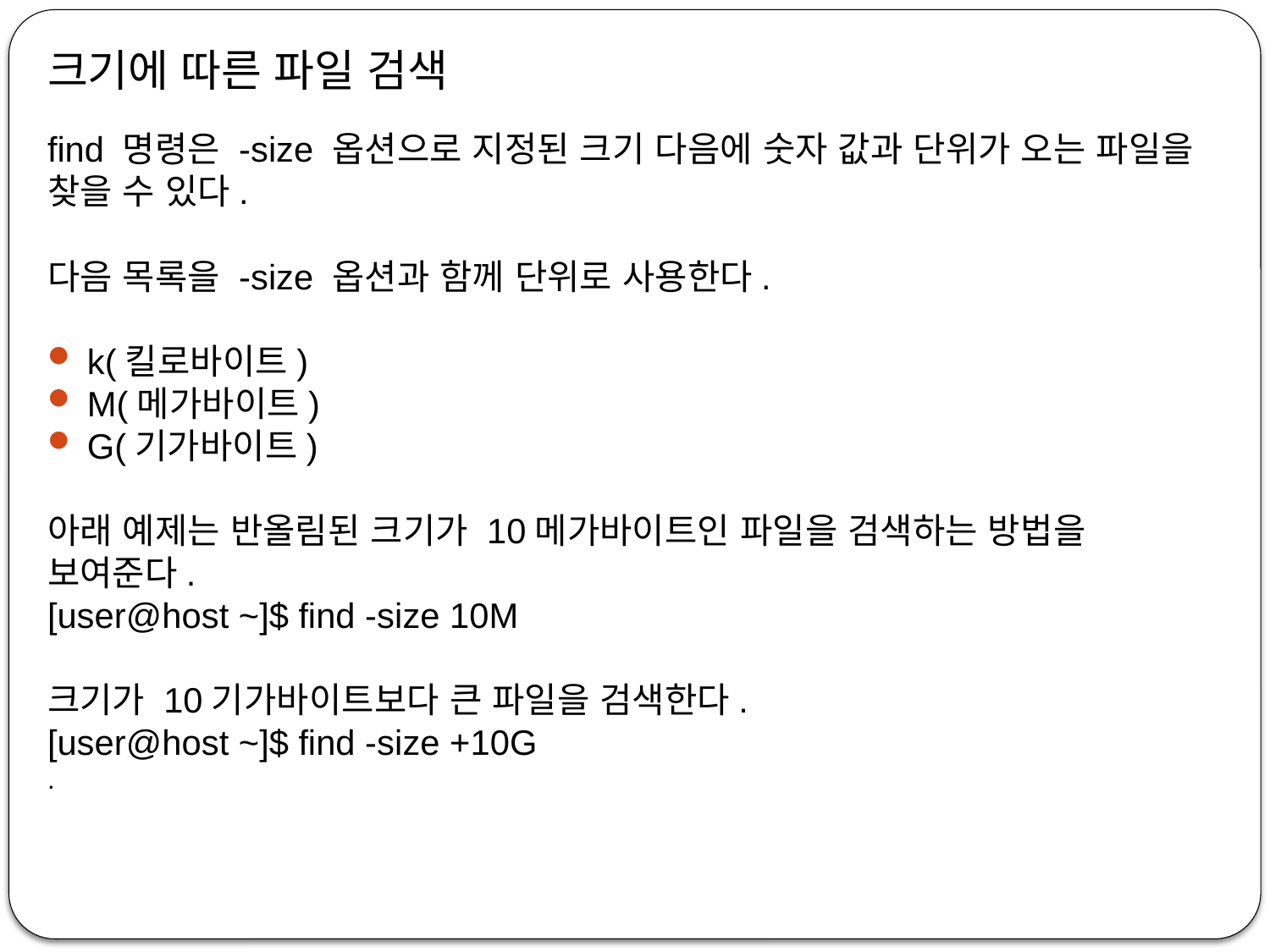

크기에 따른 파일 검색

find 명령은 -size 옵션으로 지정된 크기 다음에 숫자 값과 단위가 오는 파일을 찾을 수 있다.

다음 목록을 -size 옵션과 함께 단위로 사용한다.

k(킬로바이트)
M(메가바이트)
G(기가바이트)

아래 예제는 반올림된 크기가 10메가바이트인 파일을 검색하는 방법을 보여준다.
[user@host ~]$ find -size 10M

크기가 10기가바이트보다 큰 파일을 검색한다.
[user@host ~]$ find -size +10G
.